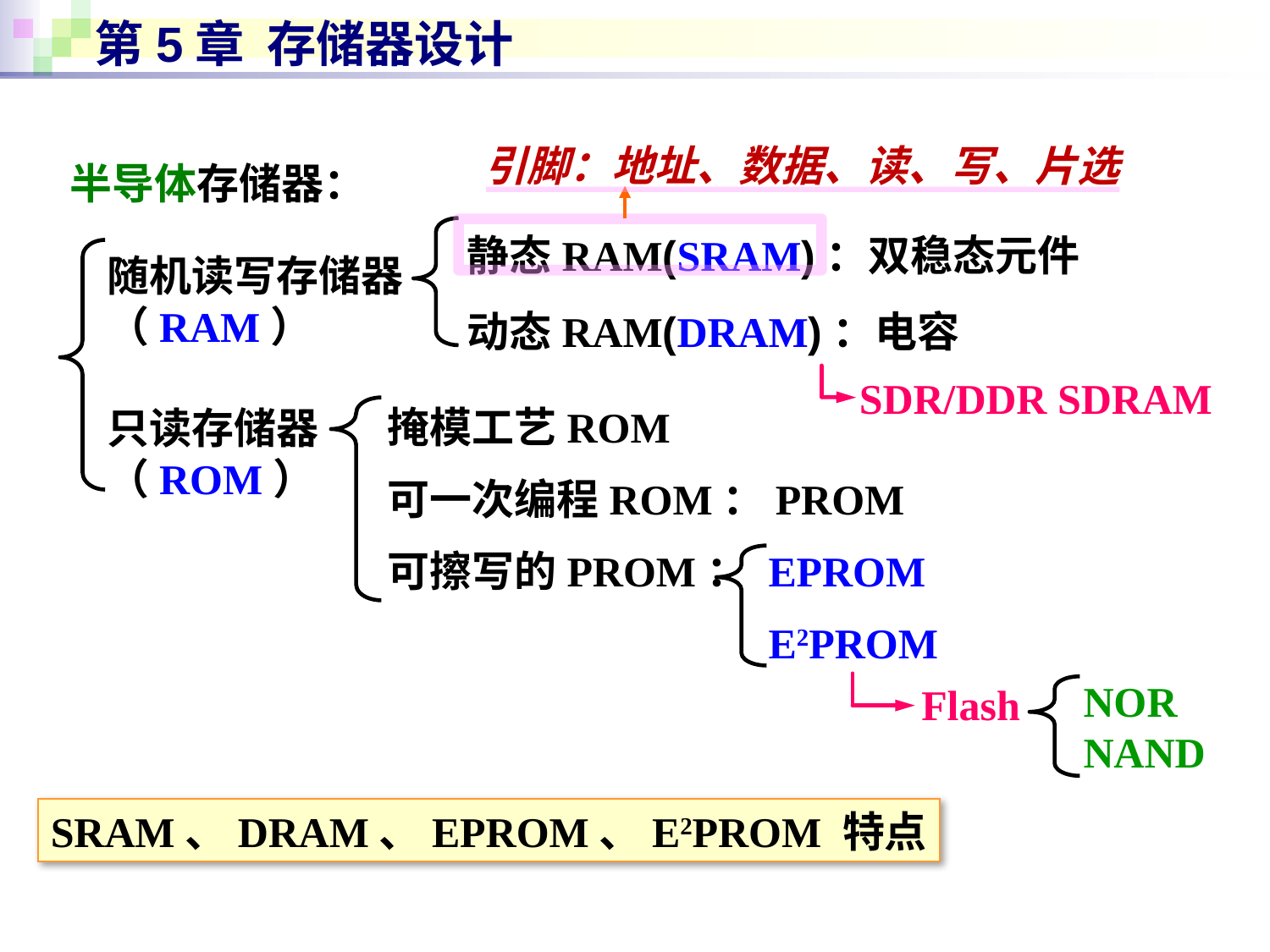

# 第5章  存储器设计
引脚：地址、数据、读、写、片选
半导体存储器：
静态RAM(SRAM)：双稳态元件
动态RAM(DRAM)：电容

随机读写存储器
（RAM）

只读存储器
（ROM）
SDR/DDR SDRAM
掩模工艺ROM
可一次编程ROM：PROM
可擦写的PROM：	EPROM
			E2PROM

NOR
NAND
Flash

SRAM、DRAM、EPROM、E2PROM 特点
32